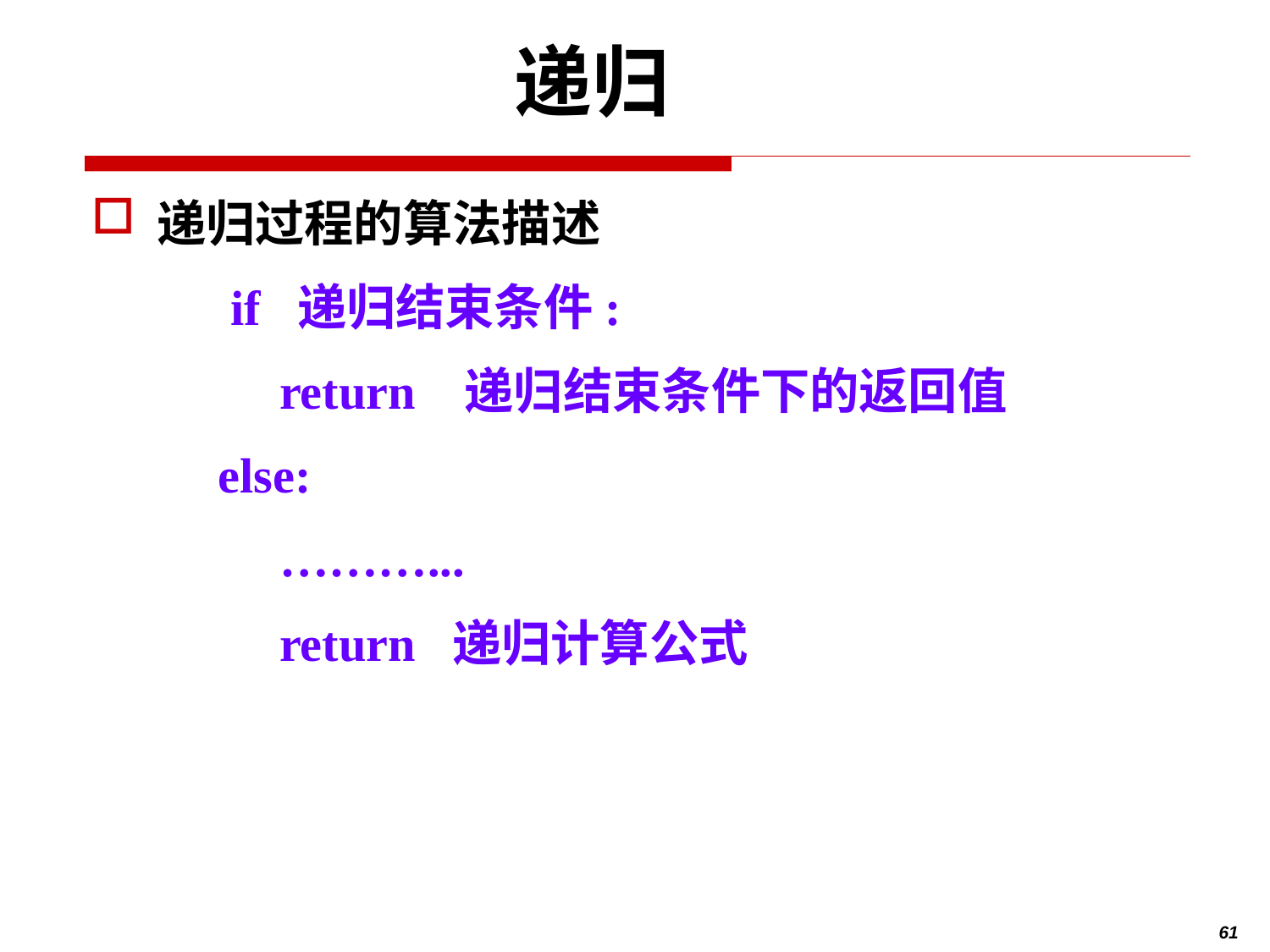

# 递归
递归过程的算法描述
	 if  递归结束条件:
	     return   递归结束条件下的返回值
	else:
	     ………...
	     return  递归计算公式
61